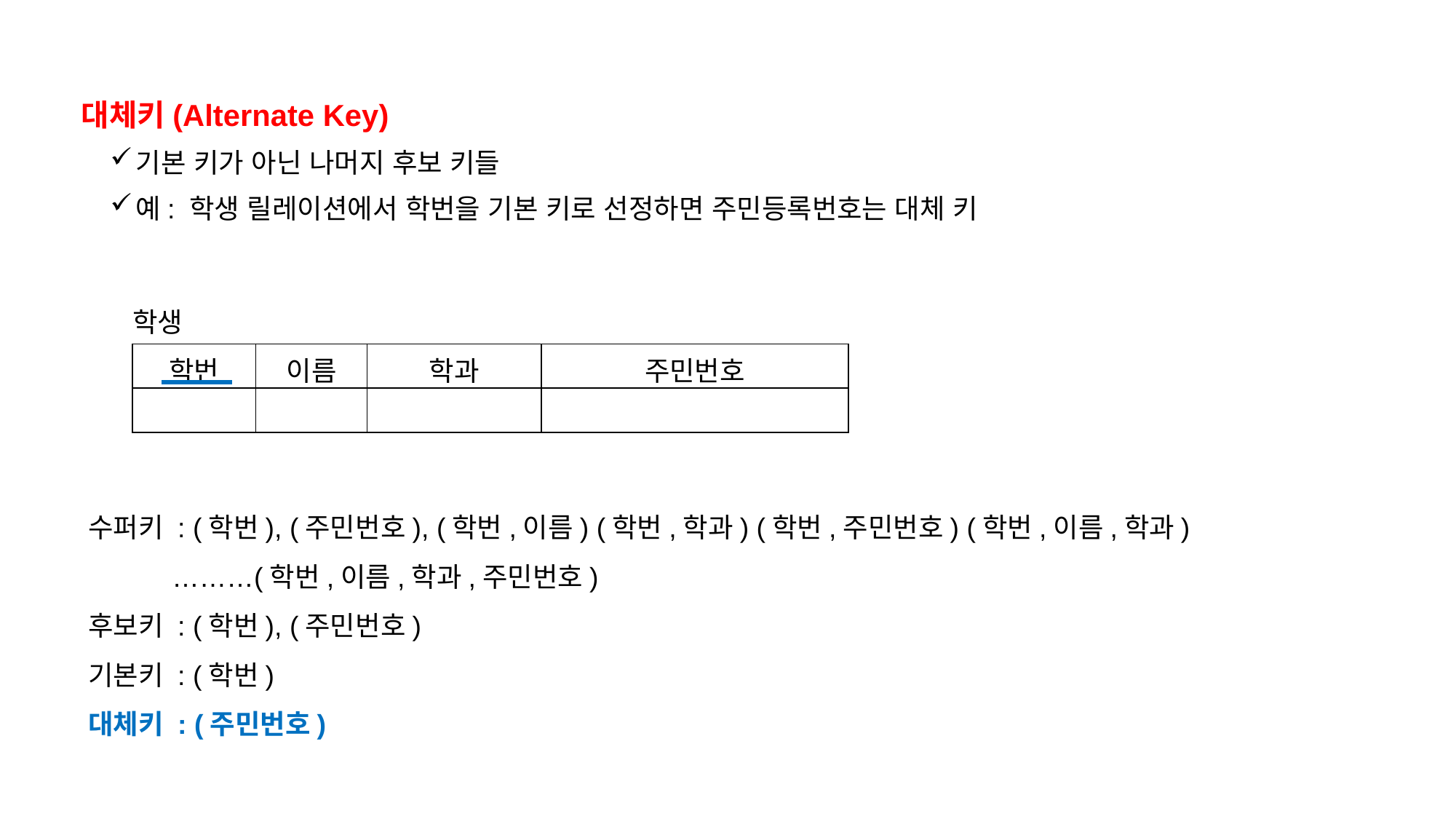

대체키(Alternate Key)
기본 키가 아닌 나머지 후보 키들
예: 학생 릴레이션에서 학번을 기본 키로 선정하면 주민등록번호는 대체 키
학생
| 학번 | 이름 | 학과 | 주민번호 |
| --- | --- | --- | --- |
|  |  |  |  |
수퍼키 : (학번), (주민번호), (학번,이름) (학번,학과) (학번,주민번호) (학번,이름,학과)
           ………(학번,이름,학과,주민번호)
후보키 : (학번), (주민번호)
기본키 : (학번)
대체키 : (주민번호)